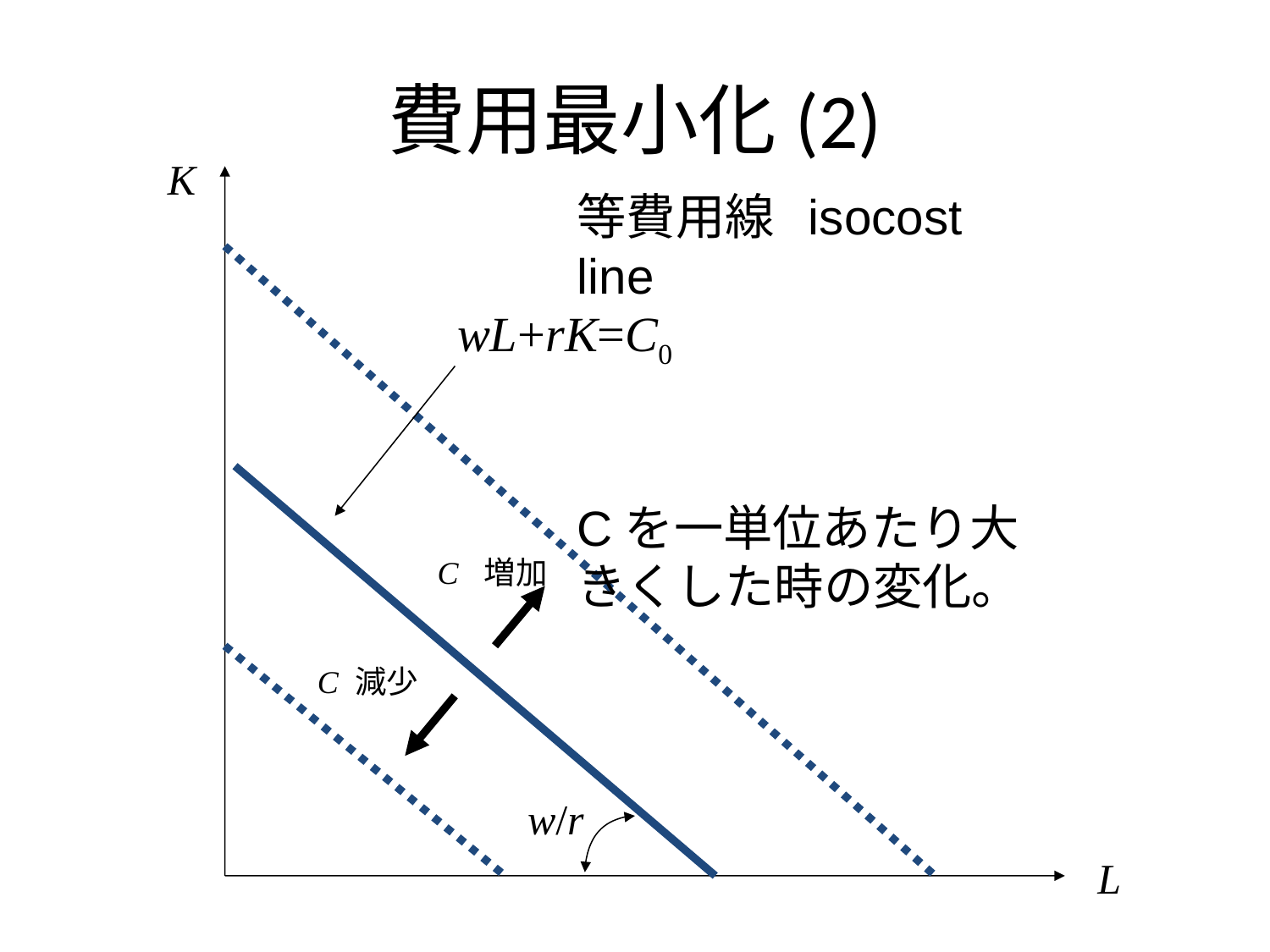

# 費用最小化(2)
K

等費用線  isocost line

Cを一単位あたり大きくした時の変化。

wL+rK=C0

C  増加

C 減少

w/r

L